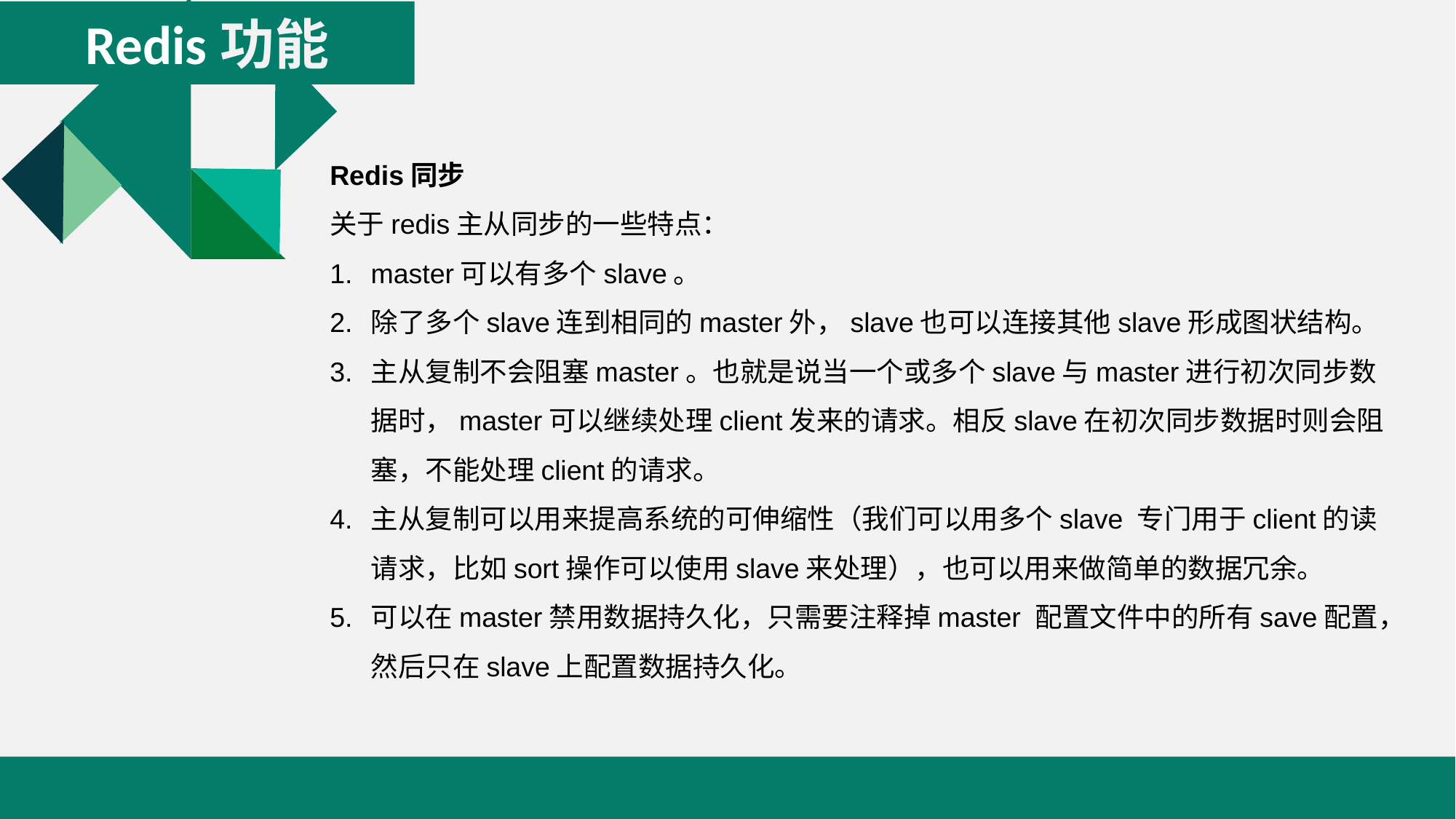

Redis功能
Redis同步
关于redis主从同步的一些特点：
master可以有多个slave。
除了多个slave连到相同的master外，slave也可以连接其他slave形成图状结构。
主从复制不会阻塞master。也就是说当一个或多个slave与master进行初次同步数据时，master可以继续处理client发来的请求。相反slave在初次同步数据时则会阻塞，不能处理client的请求。
主从复制可以用来提高系统的可伸缩性（我们可以用多个slave 专门用于client的读请求，比如sort操作可以使用slave来处理），也可以用来做简单的数据冗余。
可以在master禁用数据持久化，只需要注释掉master 配置文件中的所有save配置，然后只在slave上配置数据持久化。